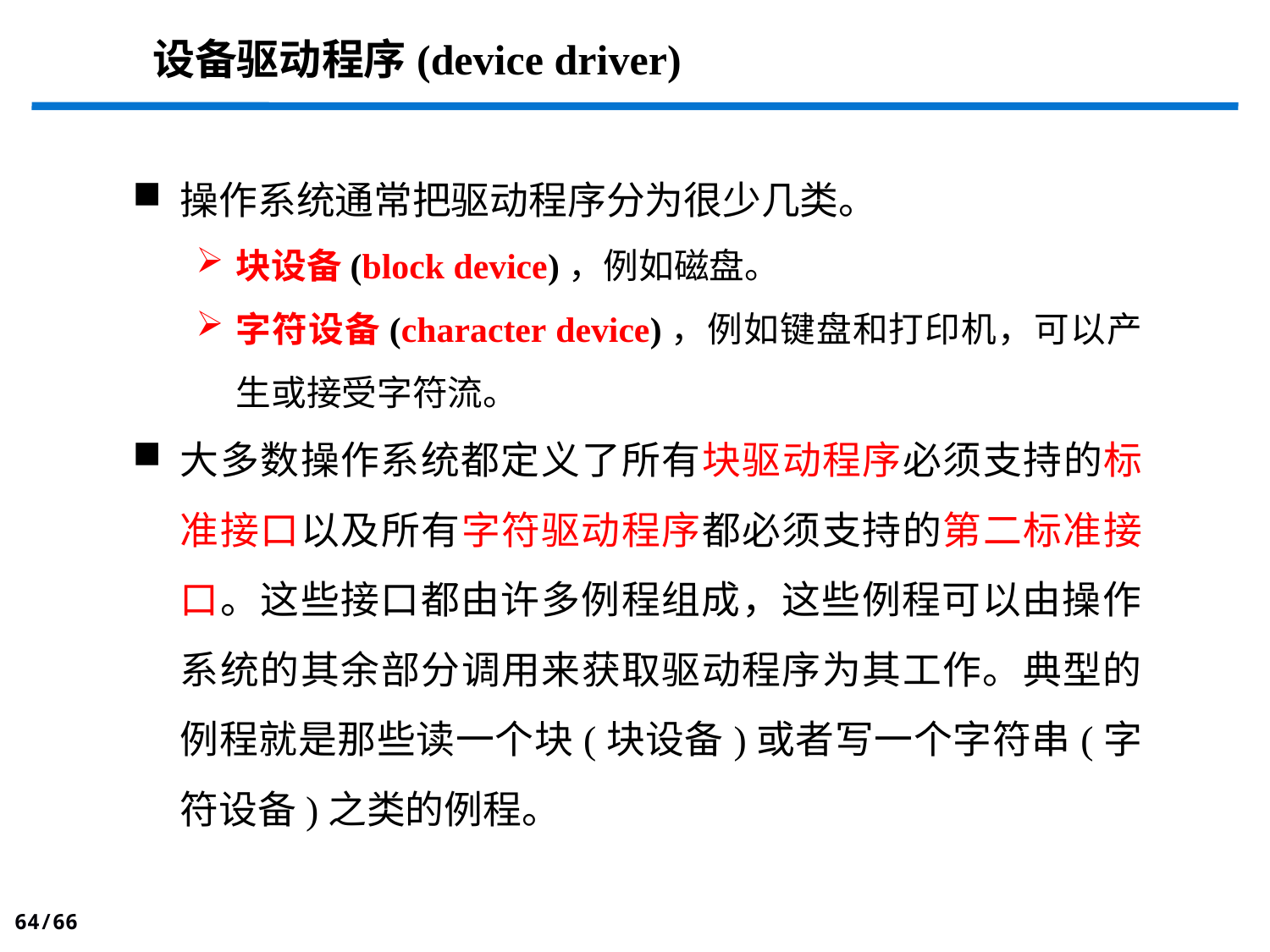

# 设备驱动程序(device driver)
操作系统通常把驱动程序分为很少几类。
块设备(block device)，例如磁盘。
字符设备(character device)，例如键盘和打印机，可以产生或接受字符流。
大多数操作系统都定义了所有块驱动程序必须支持的标准接口以及所有字符驱动程序都必须支持的第二标准接口。这些接口都由许多例程组成，这些例程可以由操作系统的其余部分调用来获取驱动程序为其工作。典型的例程就是那些读一个块(块设备)或者写一个字符串(字符设备)之类的例程。